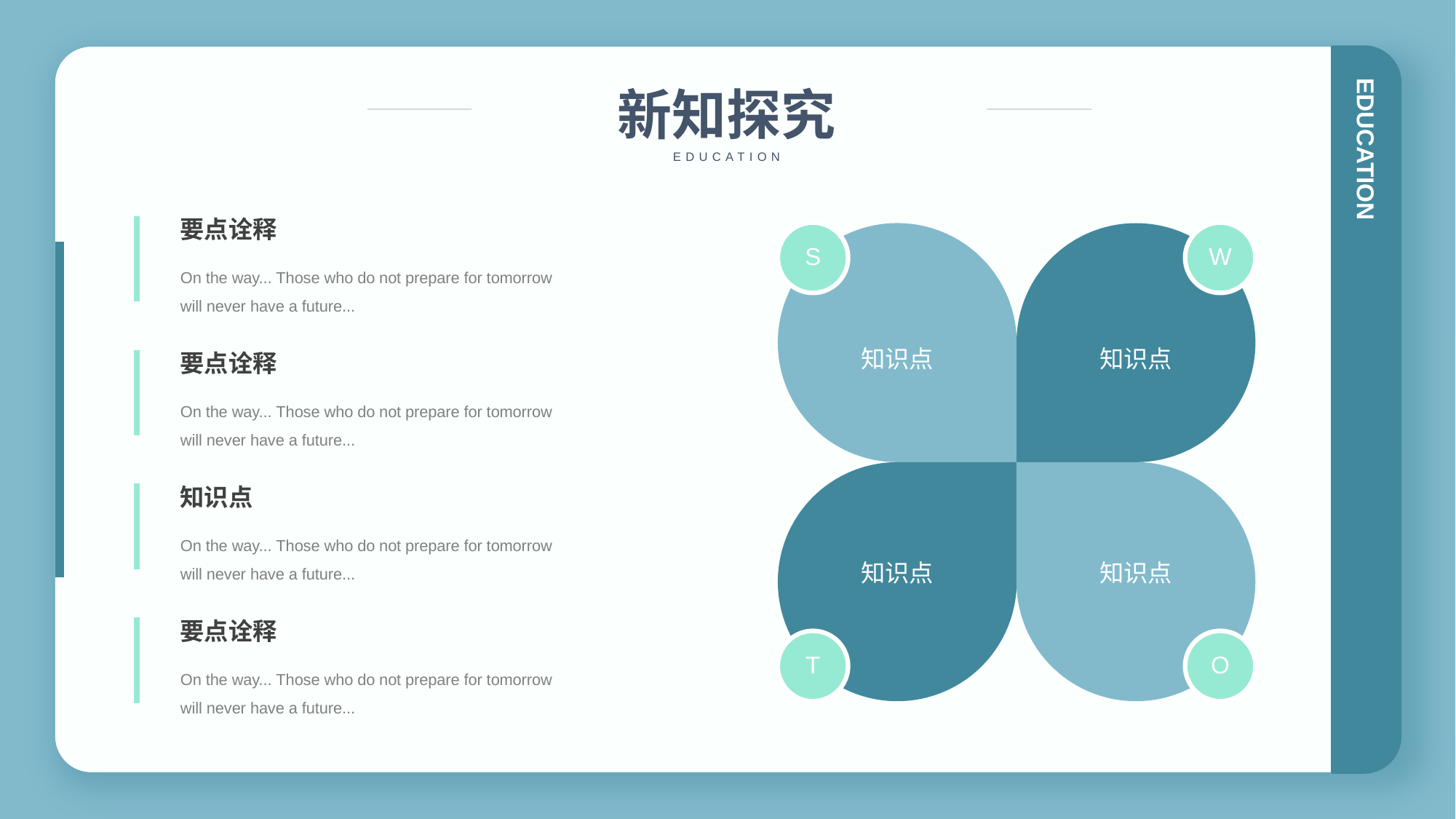

新知探究
EDUCATION
要点诠释
S
W

On the way... Those who do not prepare for tomorrow will never have a future...
知识点
知识点
要点诠释
On the way... Those who do not prepare for tomorrow will never have a future...

知识点
On the way... Those who do not prepare for tomorrow will never have a future...
知识点
知识点
要点诠释
T
O
On the way... Those who do not prepare for tomorrow will never have a future...